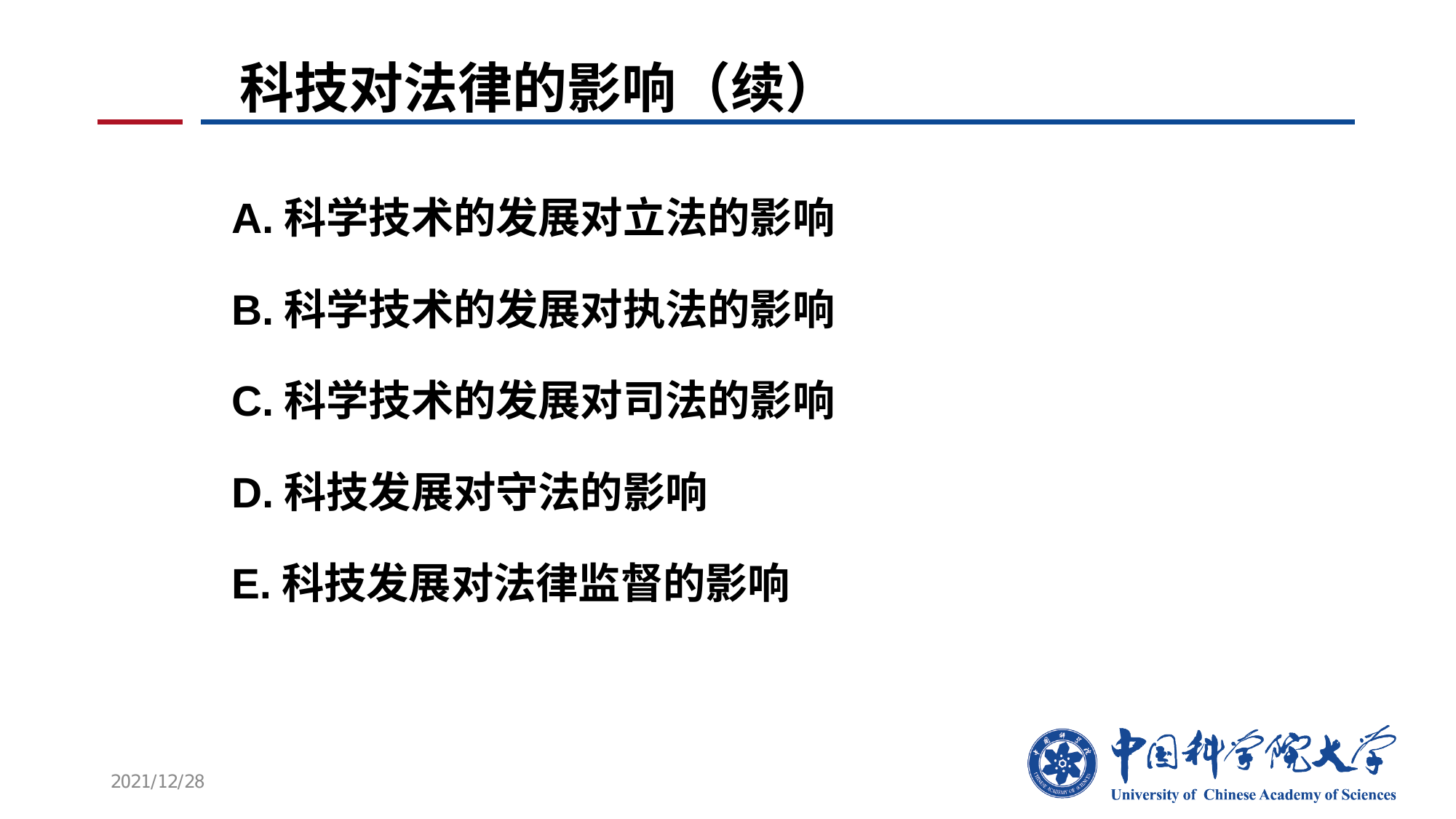

# 科技对法律的影响（续）
A.科学技术的发展对立法的影响
B.科学技术的发展对执法的影响
C.科学技术的发展对司法的影响
D.科技发展对守法的影响
E.科技发展对法律监督的影响

2021/12/28